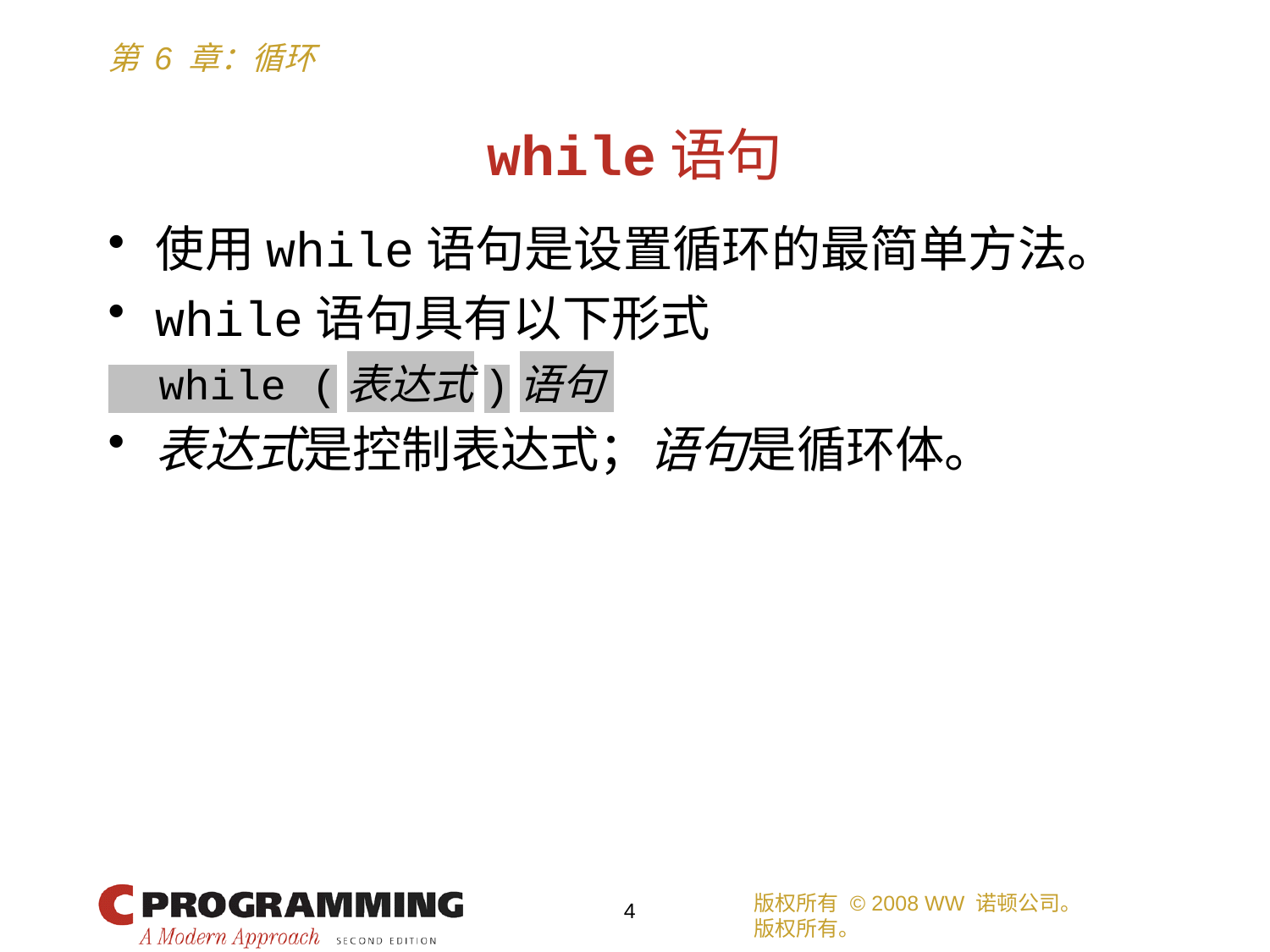

# while语句
使用while语句是设置循环的最简单方法。
while语句具有以下形式
  while (表达式)语句
表达式是控制表达式；语句是循环体。

版权所有 © 2008 WW 诺顿公司。
版权所有。
4